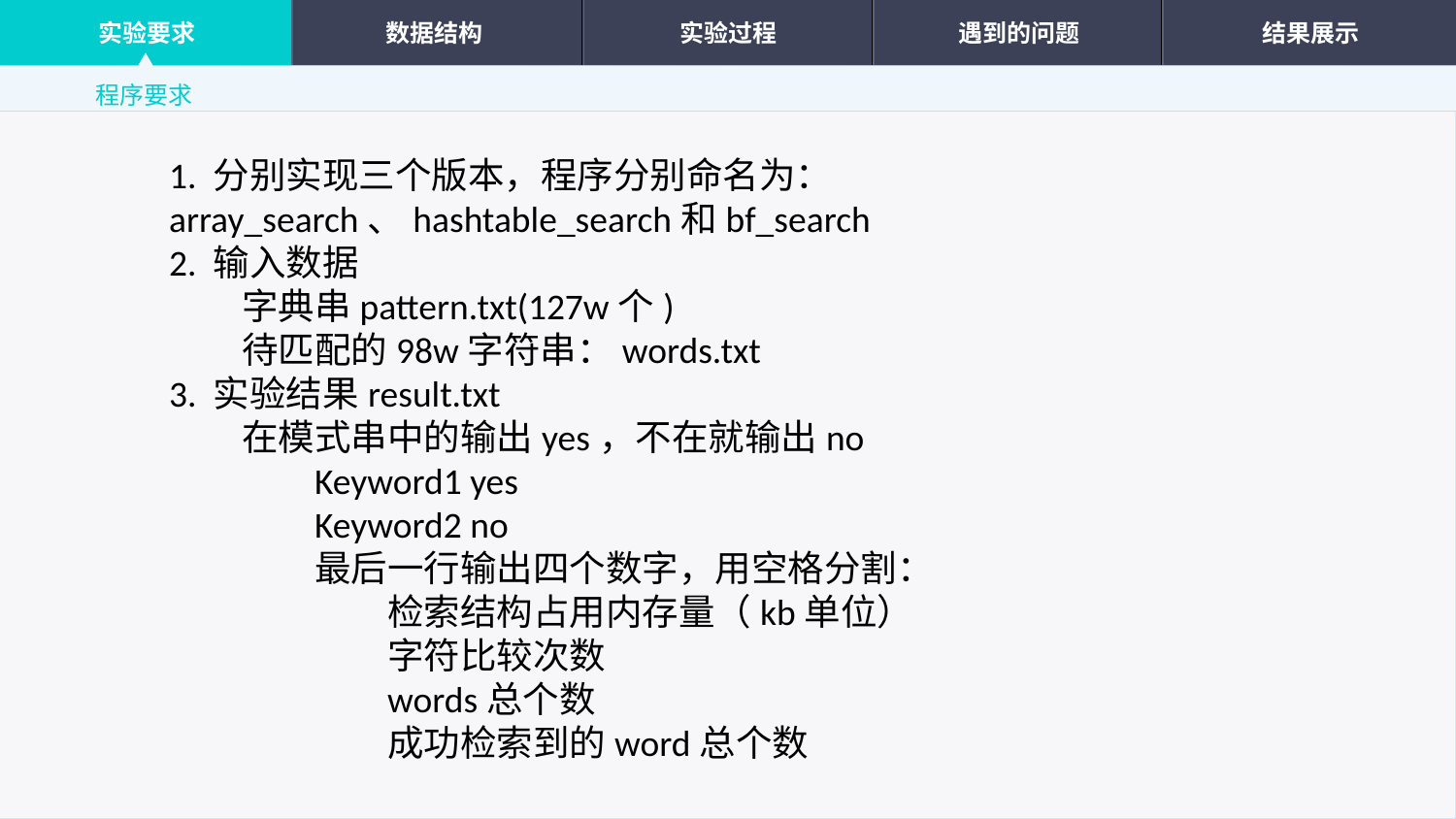

实验要求
数据结构
实验过程
遇到的问题
结果展示
程序要求
1. 分别实现三个版本，程序分别命名为：array_search、hashtable_search和bf_search
2. 输入数据
字典串pattern.txt(127w个)
待匹配的98w字符串：words.txt
3. 实验结果result.txt
在模式串中的输出yes，不在就输出no
Keyword1 yes
Keyword2 no
最后一行输出四个数字，用空格分割：
检索结构占用内存量（kb单位）
字符比较次数
words总个数
成功检索到的word总个数